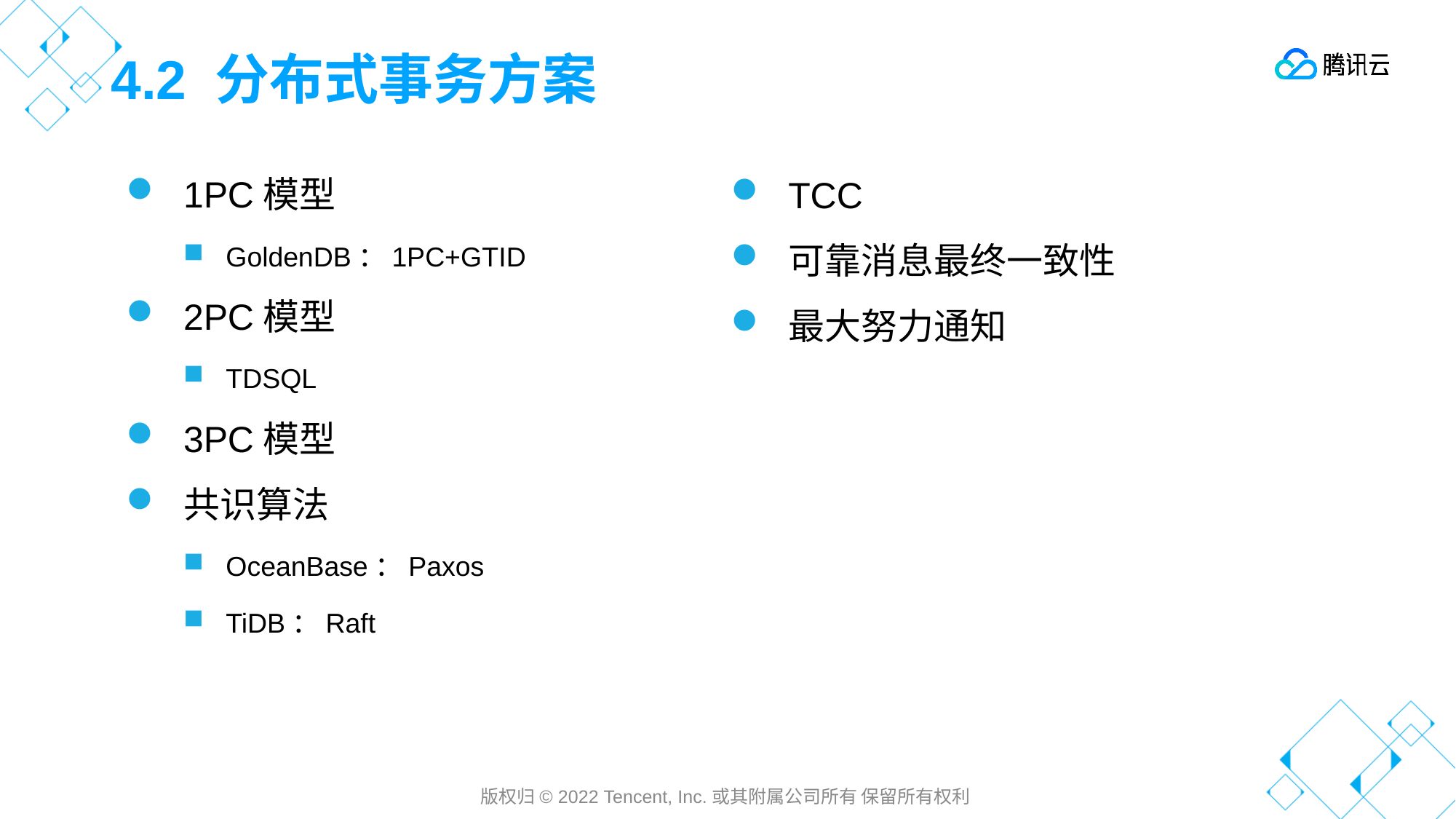

# 4.2 分布式事务方案
1PC模型
GoldenDB：1PC+GTID
2PC模型
TDSQL
3PC模型
共识算法
OceanBase：Paxos
TiDB：Raft

TCC
可靠消息最终一致性
最大努力通知

版权归© 2022 Tencent, Inc.或其附属公司所有 保留所有权利